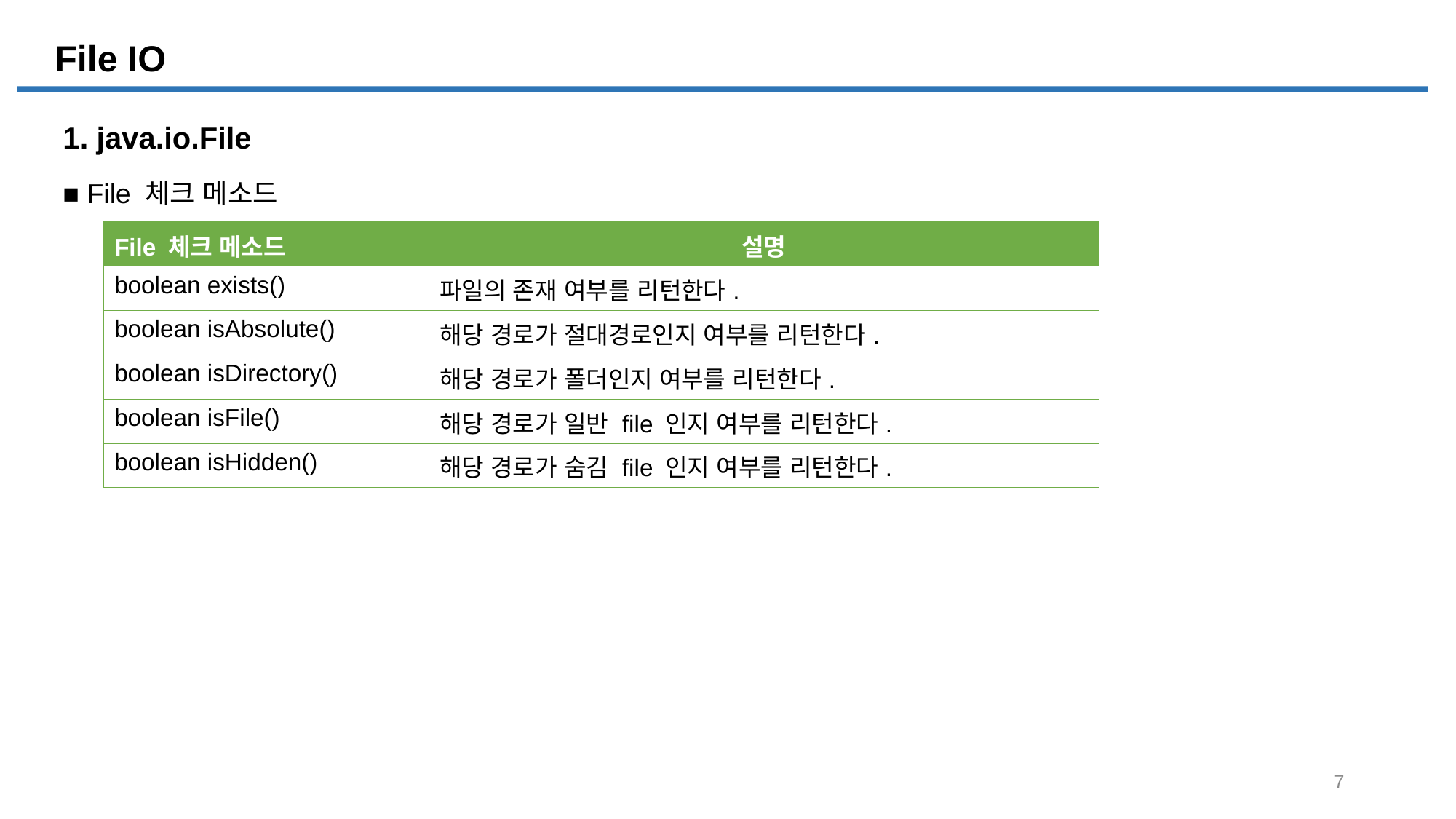

File IO

File IO
1. java.io.File
■ File 체크 메소드
| File 체크 메소드 | 설명 |
| --- | --- |
| boolean exists() | 파일의 존재 여부를 리턴한다. |
| boolean isAbsolute() | 해당 경로가 절대경로인지 여부를 리턴한다. |
| boolean isDirectory() | 해당 경로가 폴더인지 여부를 리턴한다. |
| boolean isFile() | 해당 경로가 일반 file 인지 여부를 리턴한다. |
| boolean isHidden() | 해당 경로가 숨김 file 인지 여부를 리턴한다. |
7